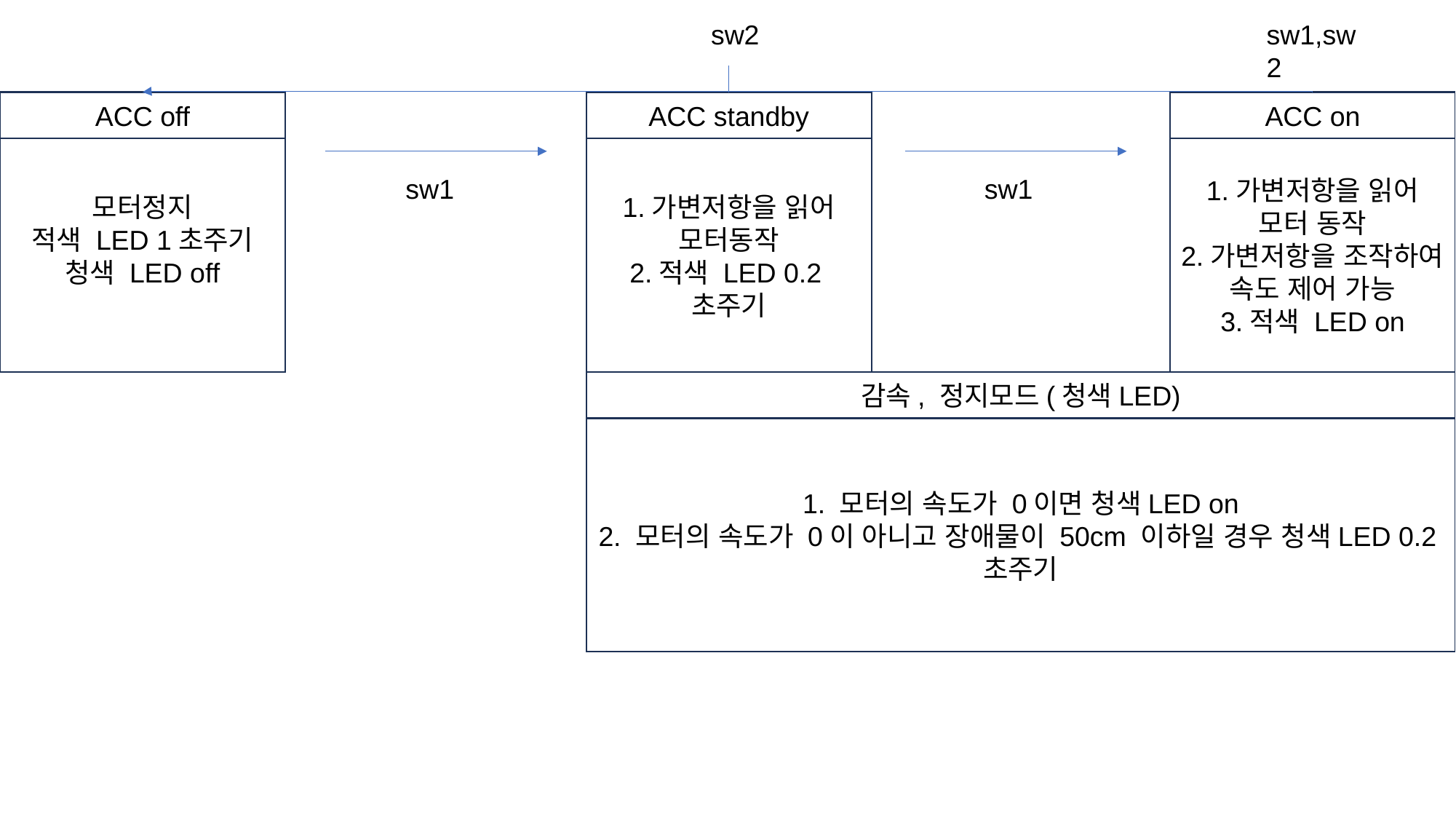

sw2
sw1,sw2
ACC off
ACC standby
ACC on
모터정지
적색 LED 1초주기
청색 LED off

1.가변저항을 읽어 모터동작
2.적색 LED 0.2초주기
1.가변저항을 읽어 모터 동작
2.가변저항을 조작하여 속도 제어 가능
3.적색 LED on
sw1
sw1
감속, 정지모드(청색LED)
1. 모터의 속도가 0이면 청색LED on
2. 모터의 속도가 0이 아니고 장애물이 50cm 이하일 경우 청색LED 0.2초주기